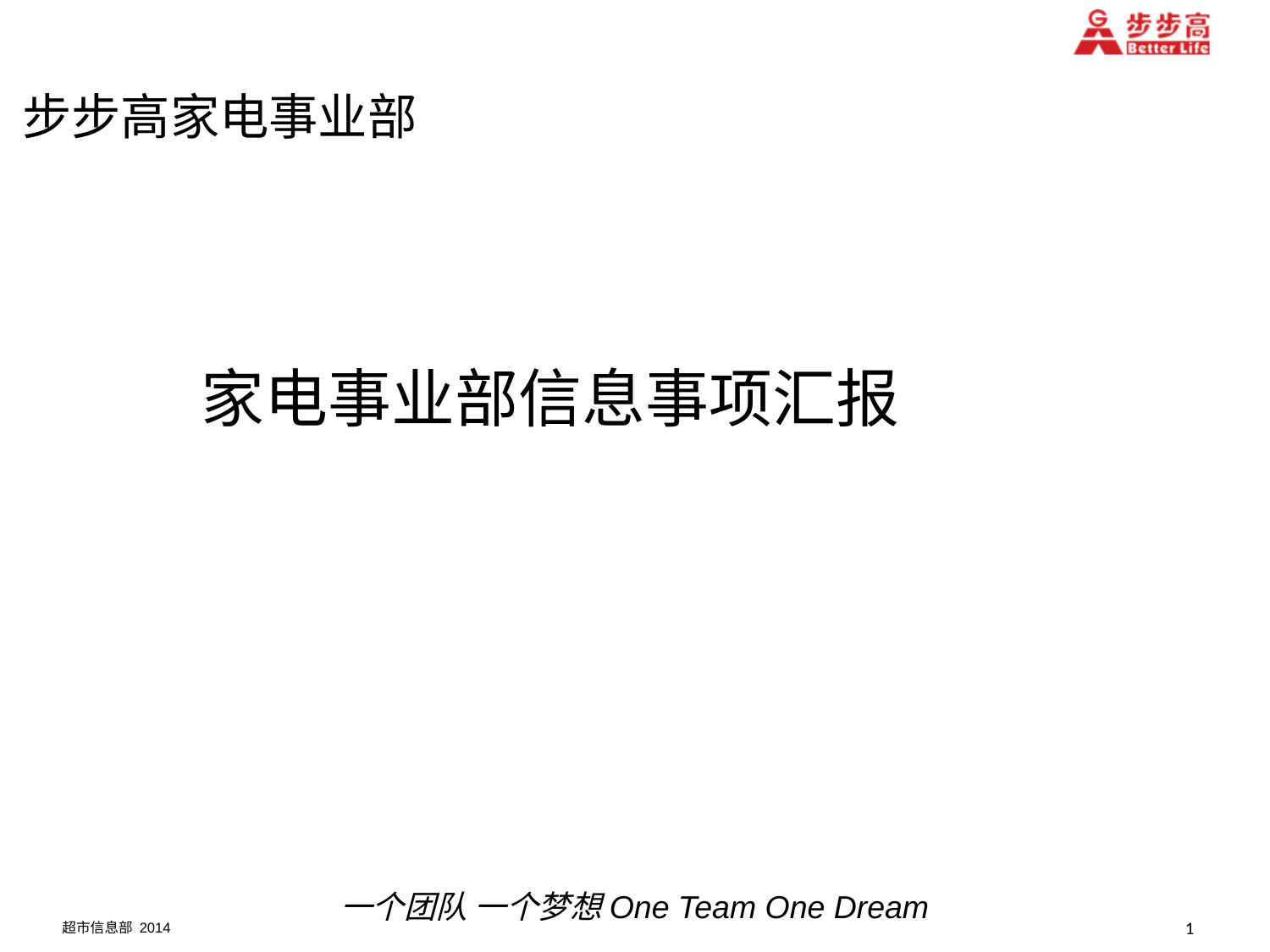

步步高家电事业部

家电事业部信息事项汇报
一个团队 一个梦想One Team One Dream
1